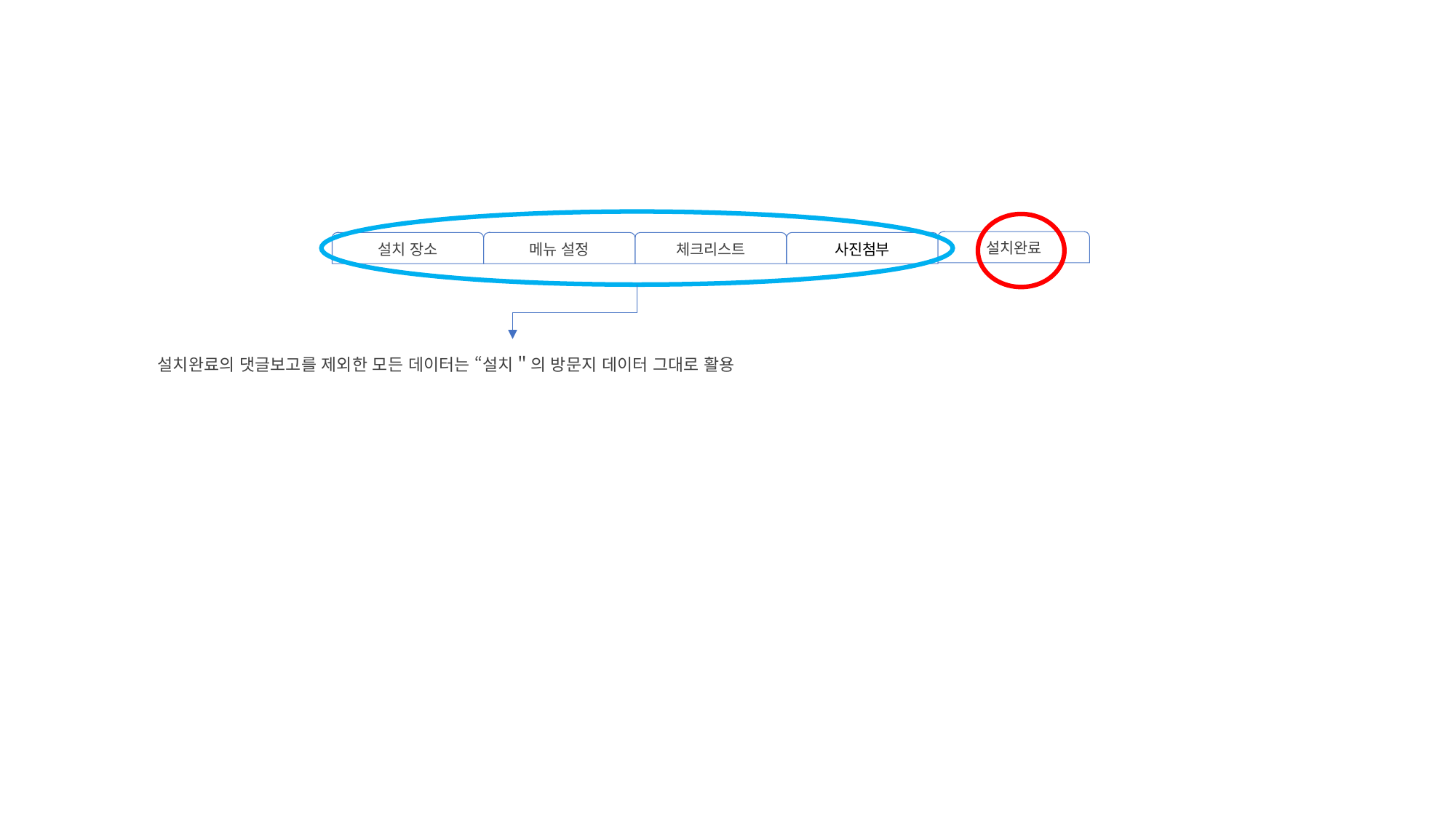

설치완료
설치 장소
메뉴 설정
체크리스트
사진첨부
설치완료의 댓글보고를 제외한 모든 데이터는 “설치＂의 방문지 데이터 그대로 활용